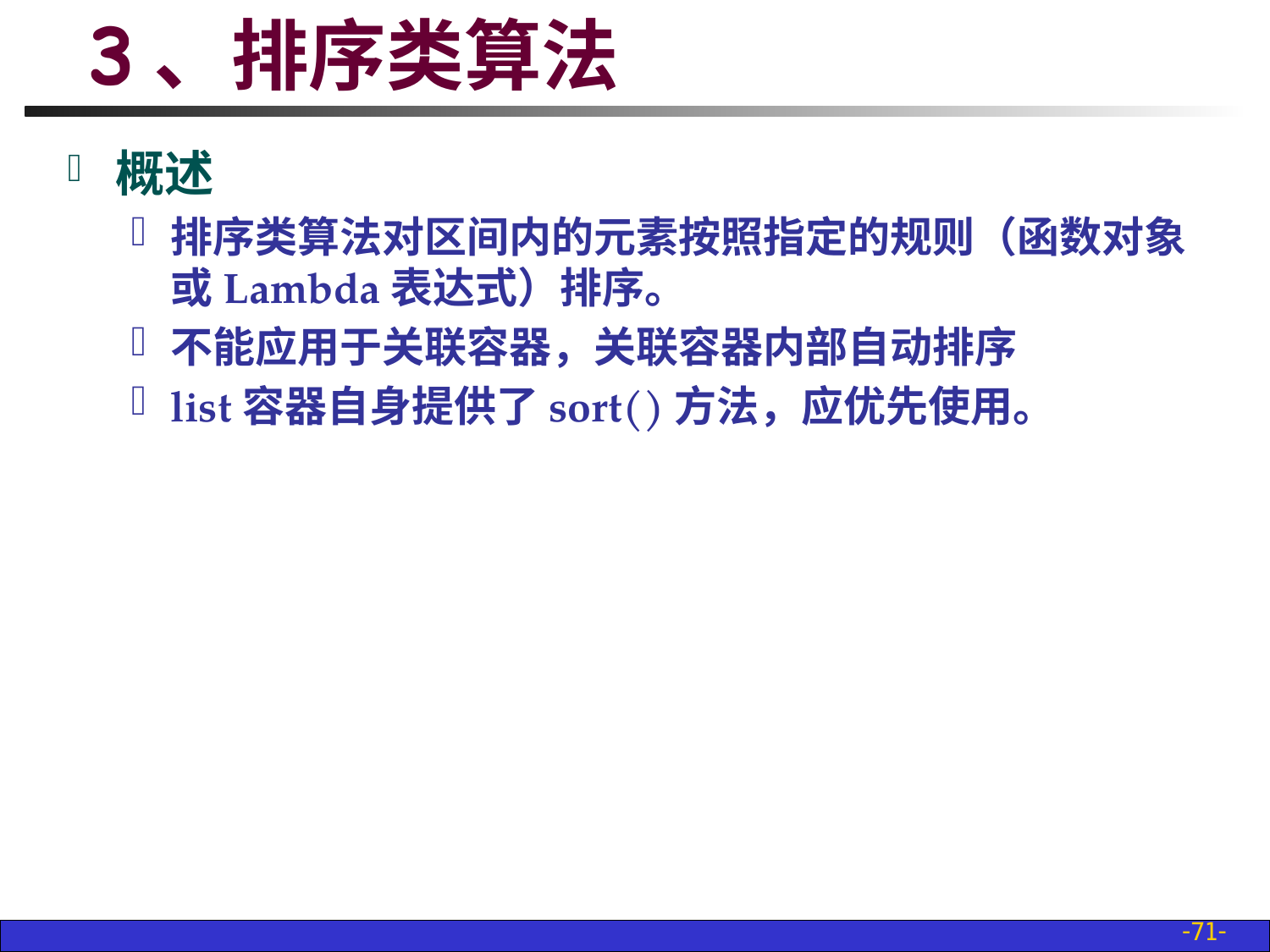

# 3、排序类算法
概述
排序类算法对区间内的元素按照指定的规则（函数对象或Lambda表达式）排序。
不能应用于关联容器，关联容器内部自动排序
list容器自身提供了sort()方法，应优先使用。
-71-